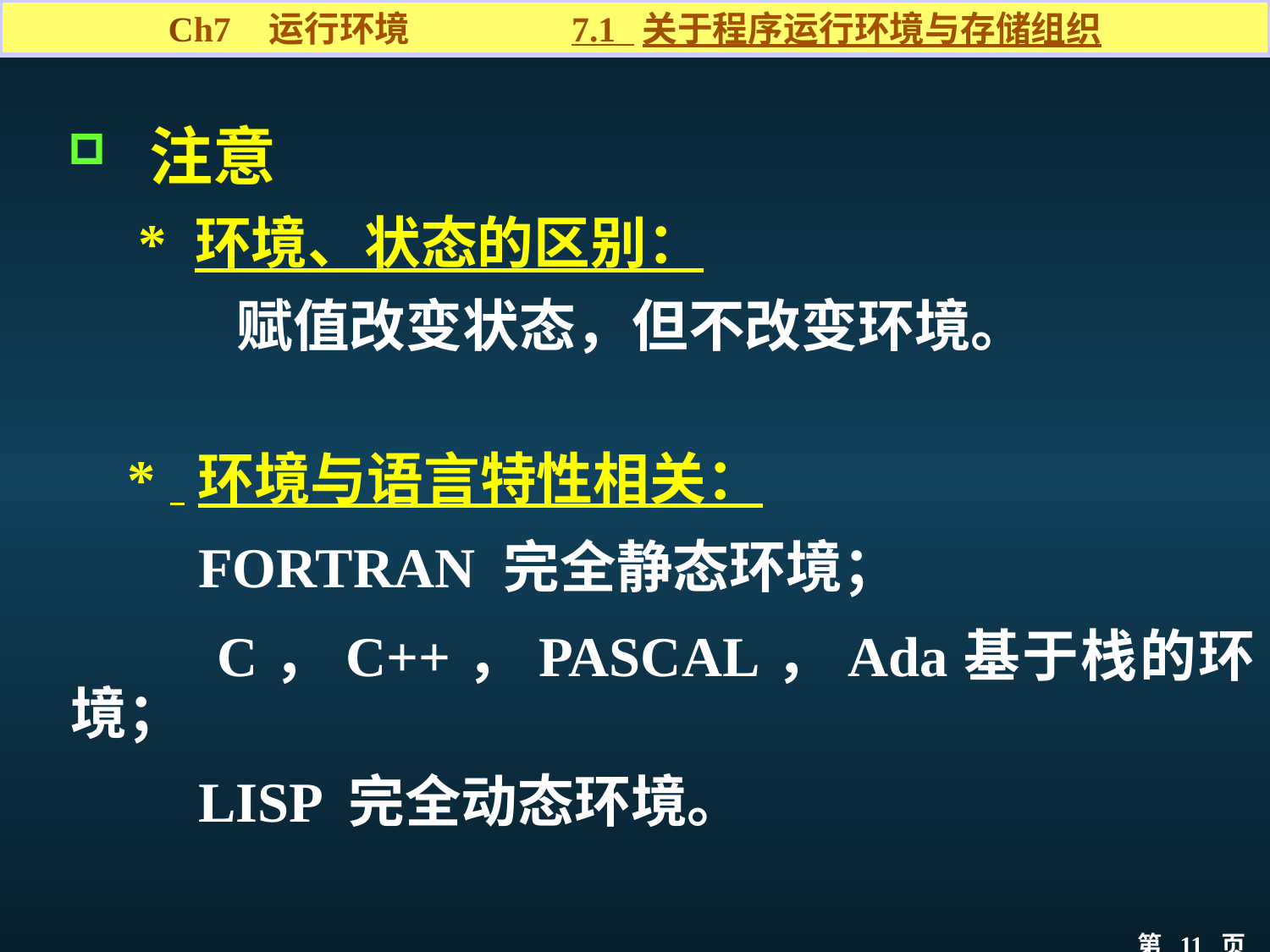

Ch7   运行环境                   7.1  关于程序运行环境与存储组织
  注意
     * 环境、状态的区别：
            赋值改变状态，但不改变环境。
    *  环境与语言特性相关：
         FORTRAN 完全静态环境；
         C，C++，PASCAL，Ada基于栈的环境；
         LISP 完全动态环境。